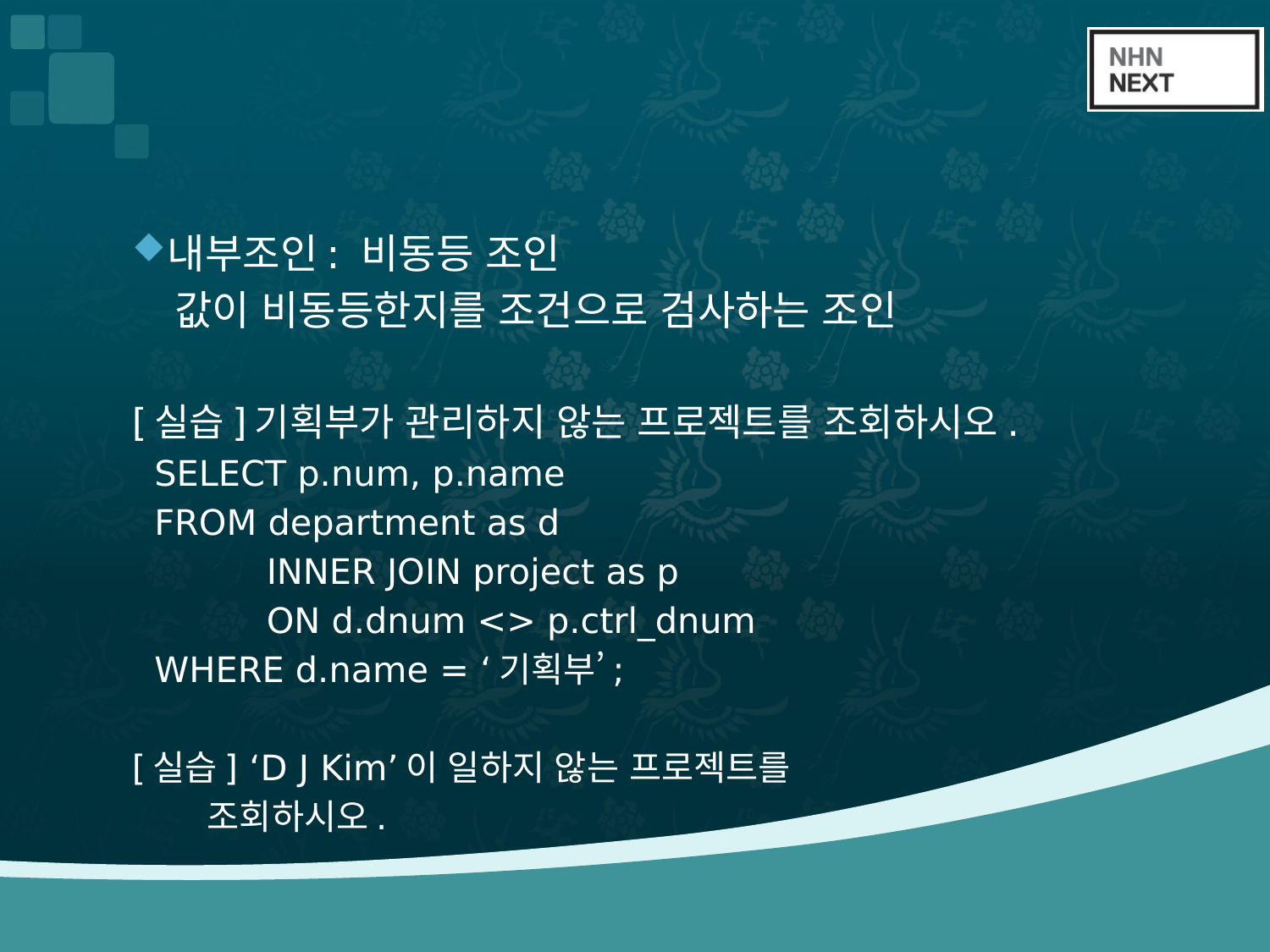

#
내부조인: 비동등 조인
   값이 비동등한지를 조건으로 검사하는 조인

[실습]기획부가 관리하지 않는 프로젝트를 조회하시오.
  SELECT p.num, p.name
  FROM department as d
            INNER JOIN project as p
            ON d.dnum <> p.ctrl_dnum
  WHERE d.name = ‘기획부’;

[실습] ‘D J Kim’이 일하지 않는 프로젝트를
       조회하시오.